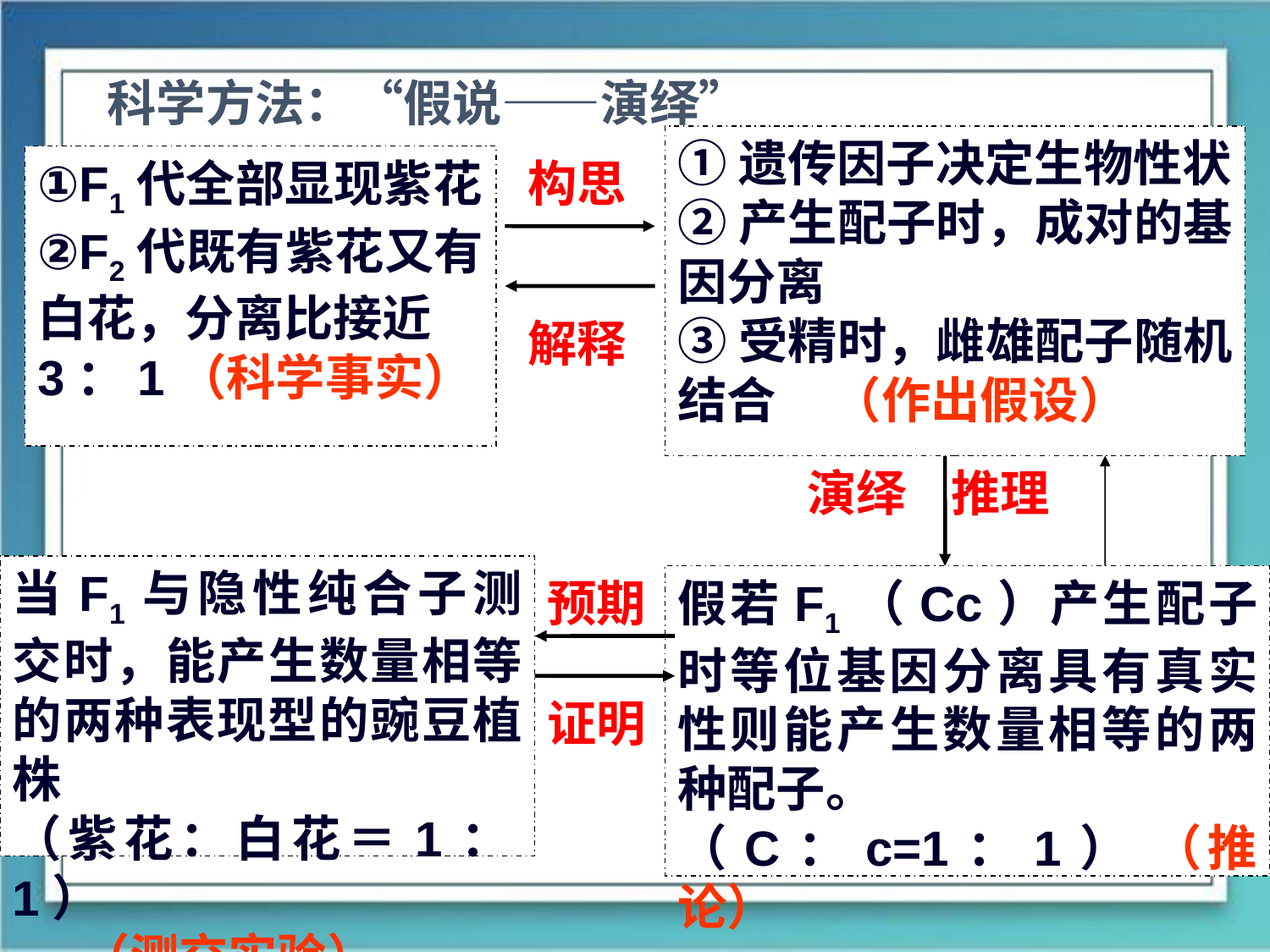

科学方法：“假说——演绎”
#
①遗传因子决定生物性状
②产生配子时，成对的基因分离
③受精时，雌雄配子随机结合     （作出假设）
①F1代全部显现紫花
②F2代既有紫花又有白花，分离比接近
3：1（科学事实）
构思

解释

演绎    推理

当F1与隐性纯合子测交时，能产生数量相等的两种表现型的豌豆植株
（紫花：白花＝1：1）
     （测交实验）
预期
假若F1（Cc）产生配子时等位基因分离具有真实性则能产生数量相等的两种配子。
（C：c=1：1） （推论）

证明